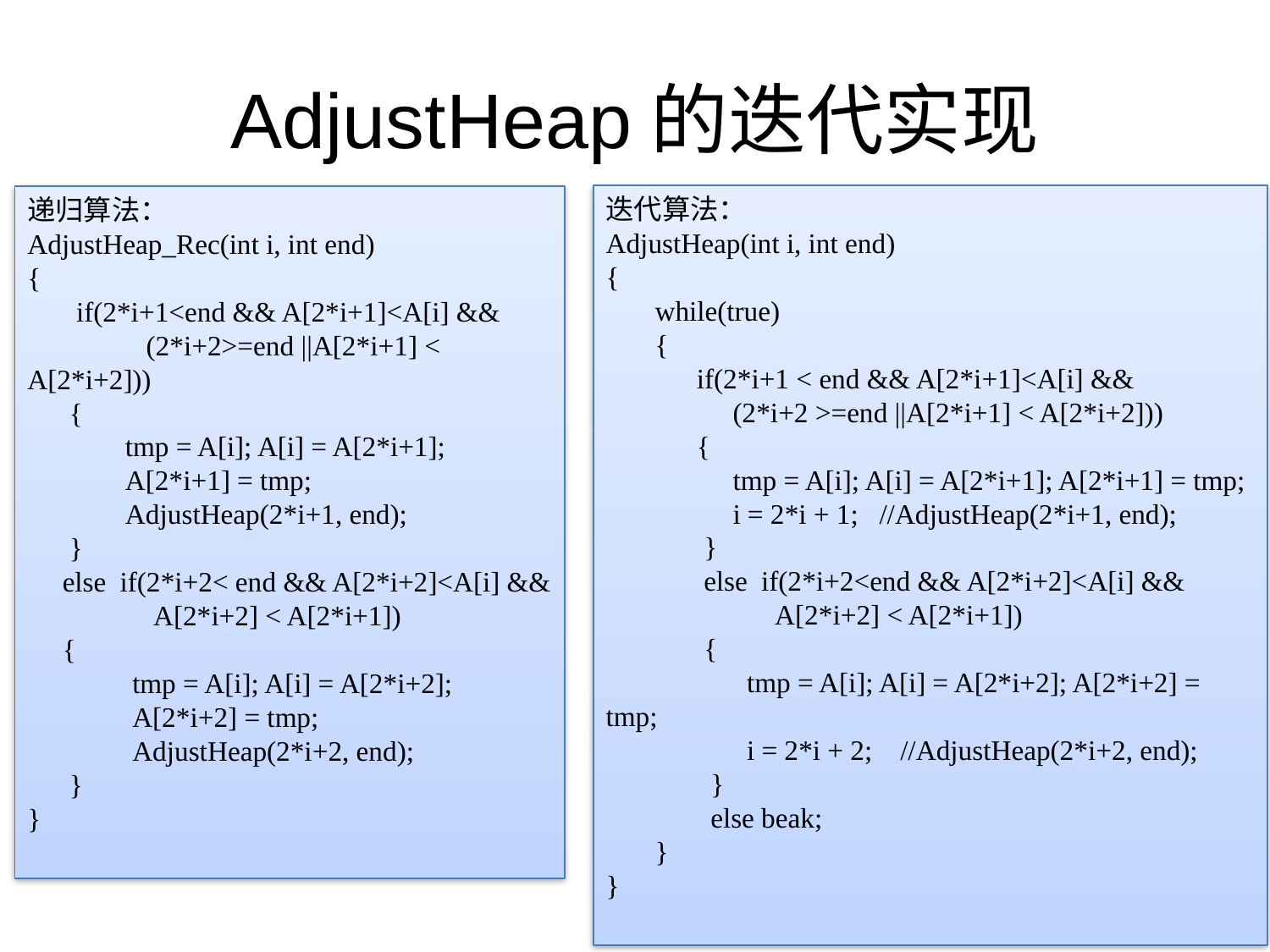

# AdjustHeap的迭代实现
迭代算法：
AdjustHeap(int i, int end)
{
       while(true)
       {
             if(2*i+1 < end && A[2*i+1]<A[i] &&
	(2*i+2 >=end ||A[2*i+1] < A[2*i+2]))
             {
 	tmp = A[i]; A[i] = A[2*i+1]; A[2*i+1] = tmp;
	i = 2*i + 1;   //AdjustHeap(2*i+1, end);
              }
              else  if(2*i+2<end && A[2*i+2]<A[i] &&
	      A[2*i+2] < A[2*i+1])
              {
	  tmp = A[i]; A[i] = A[2*i+2]; A[2*i+2] = tmp;
	  i = 2*i + 2;    //AdjustHeap(2*i+2, end);
               }
               else beak;
       }
}

递归算法：
AdjustHeap_Rec(int i, int end)
{
       if(2*i+1<end && A[2*i+1]<A[i] &&
                 (2*i+2>=end ||A[2*i+1] < A[2*i+2]))
      {
              tmp = A[i]; A[i] = A[2*i+1];
              A[2*i+1] = tmp;
              AdjustHeap(2*i+1, end);
      }
     else  if(2*i+2< end && A[2*i+2]<A[i] &&
                  A[2*i+2] < A[2*i+1])
     {
               tmp = A[i]; A[i] = A[2*i+2];
               A[2*i+2] = tmp;
               AdjustHeap(2*i+2, end);
      }
}